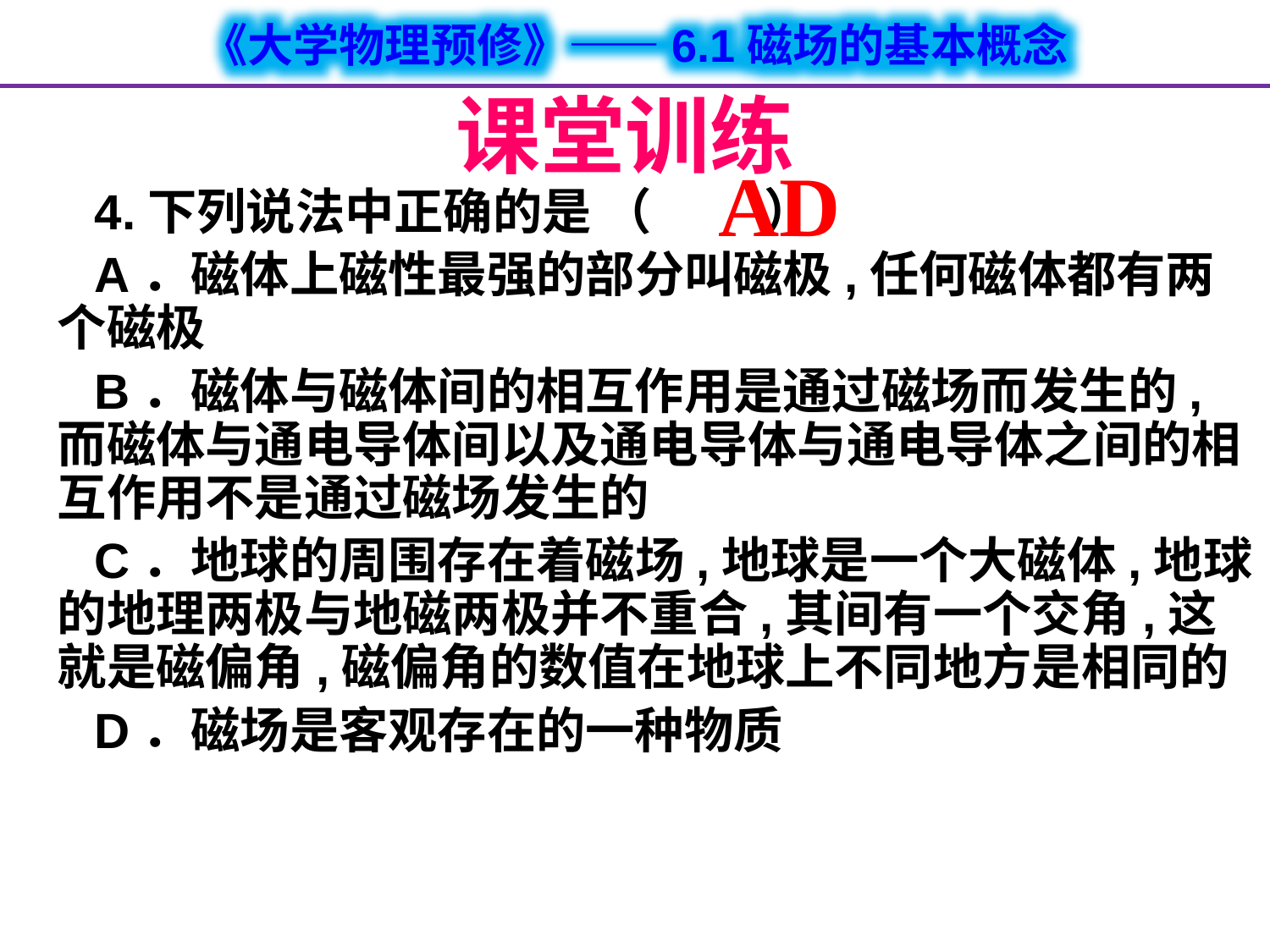

课堂训练
AD
4.下列说法中正确的是 （          ）
A．磁体上磁性最强的部分叫磁极,任何磁体都有两个磁极
B．磁体与磁体间的相互作用是通过磁场而发生的,而磁体与通电导体间以及通电导体与通电导体之间的相互作用不是通过磁场发生的
C．地球的周围存在着磁场,地球是一个大磁体,地球的地理两极与地磁两极并不重合,其间有一个交角,这就是磁偏角,磁偏角的数值在地球上不同地方是相同的
D．磁场是客观存在的一种物质